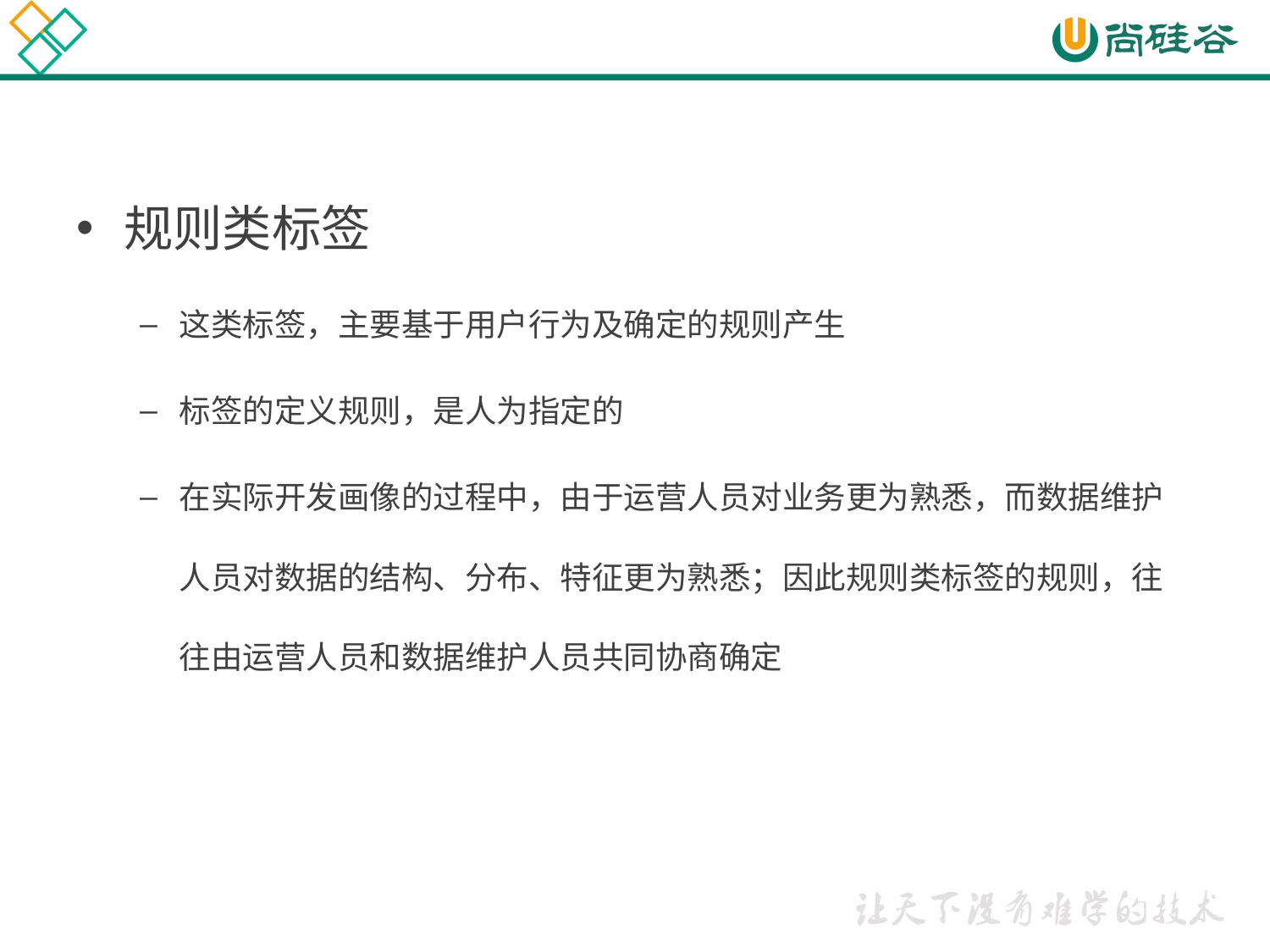

规则类标签
这类标签，主要基于用户行为及确定的规则产生
标签的定义规则，是人为指定的
在实际开发画像的过程中，由于运营人员对业务更为熟悉，而数据维护人员对数据的结构、分布、特征更为熟悉；因此规则类标签的规则，往往由运营人员和数据维护人员共同协商确定